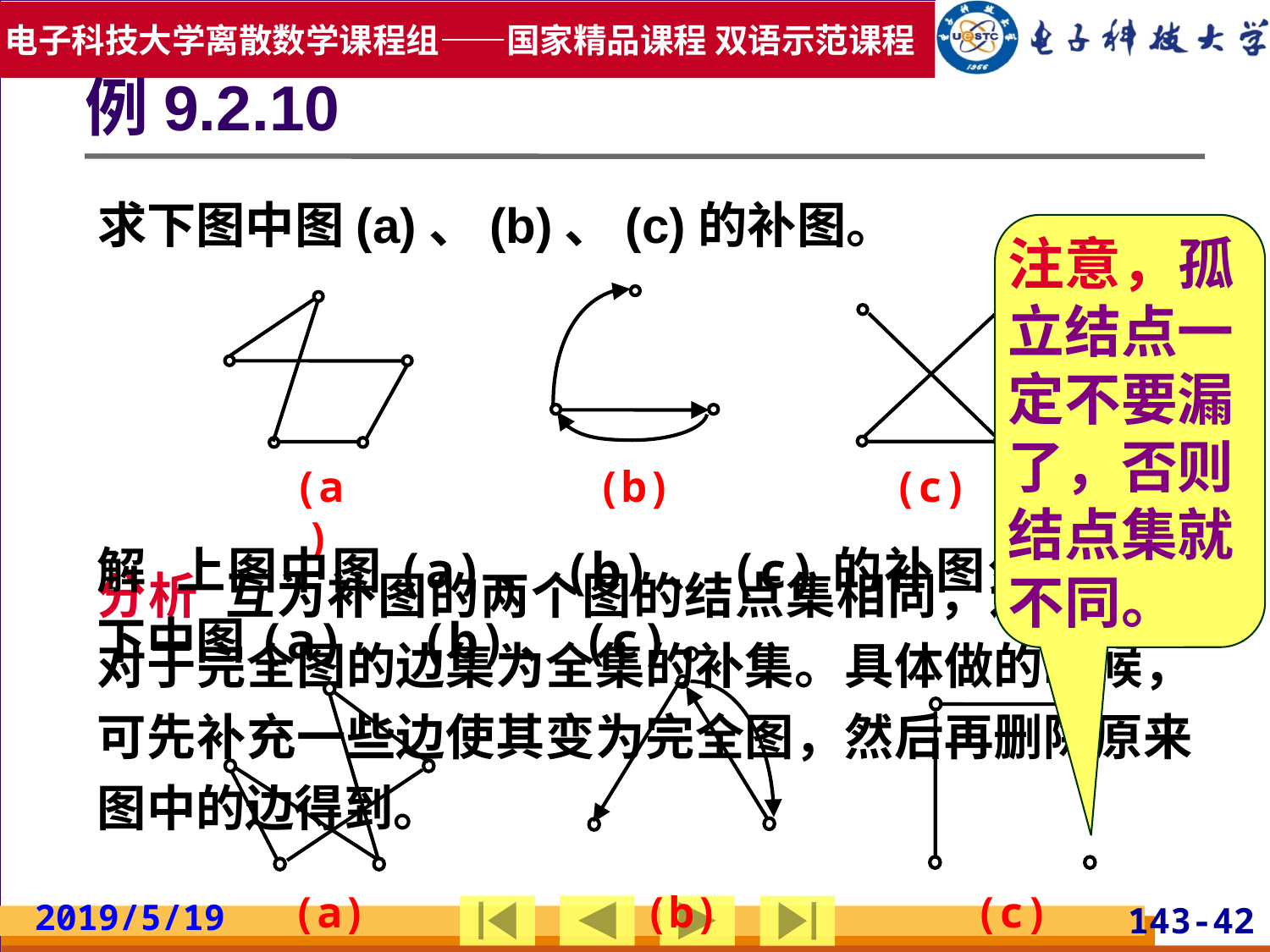

例9.2.10
求下图中图(a)、(b)、(c)的补图。
注意，孤立结点一定不要漏了，否则结点集就不同。

(a)

(c)

(b)
解  上图中图(a)、(b)、(c)的补图分别为图下中图(a)、(b)、(c)。
分析  互为补图的两个图的结点集相同，边集是相对于完全图的边集为全集的补集。具体做的时候，可先补充一些边使其变为完全图，然后再删除原来图中的边得到。

(b)

(a)

(c)
2019/5/19